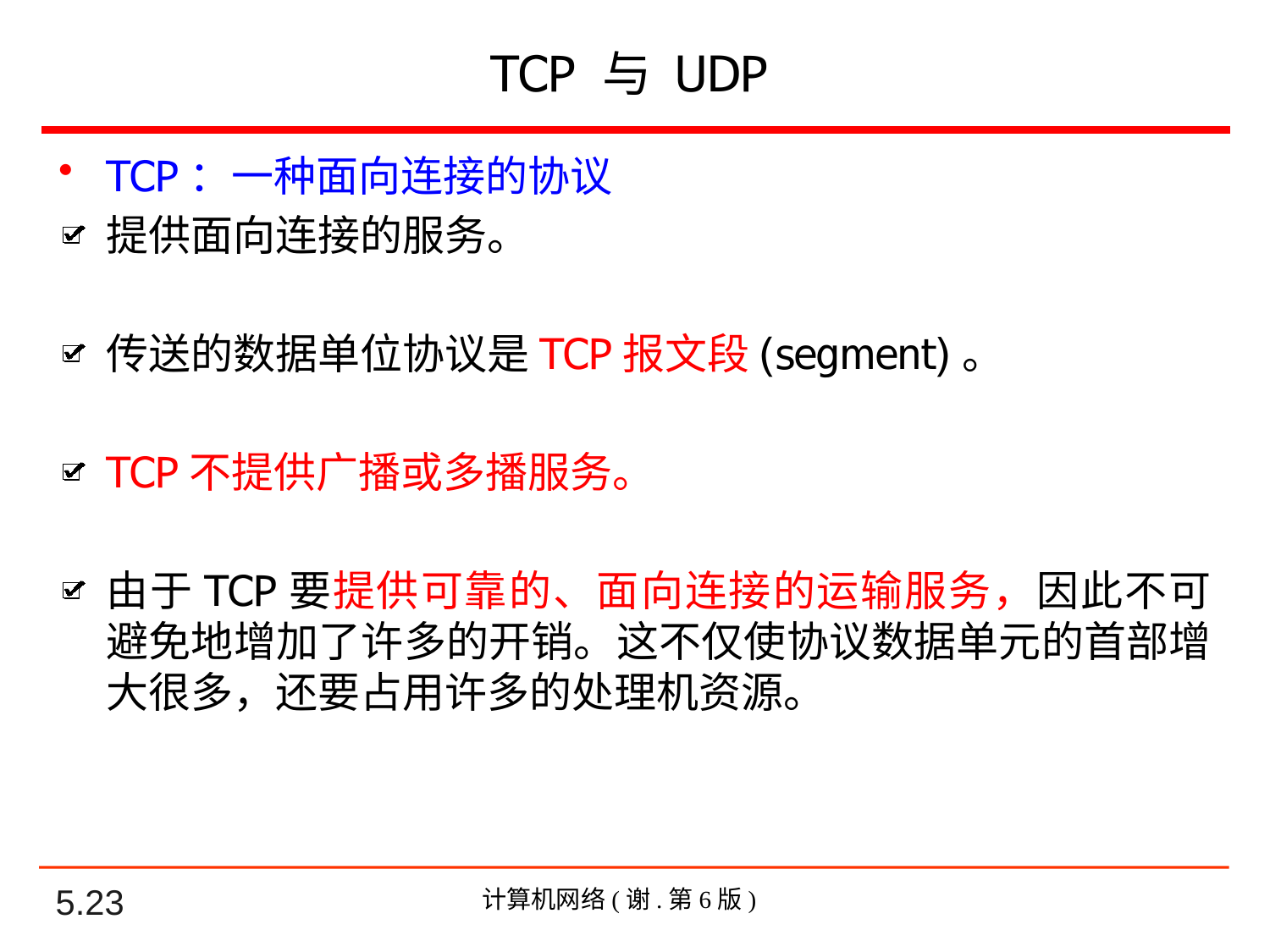

# TCP 与 UDP
TCP：一种面向连接的协议
提供面向连接的服务。

传送的数据单位协议是TCP报文段(segment)。

TCP不提供广播或多播服务。

由于TCP要提供可靠的、面向连接的运输服务，因此不可避免地增加了许多的开销。这不仅使协议数据单元的首部增大很多，还要占用许多的处理机资源。